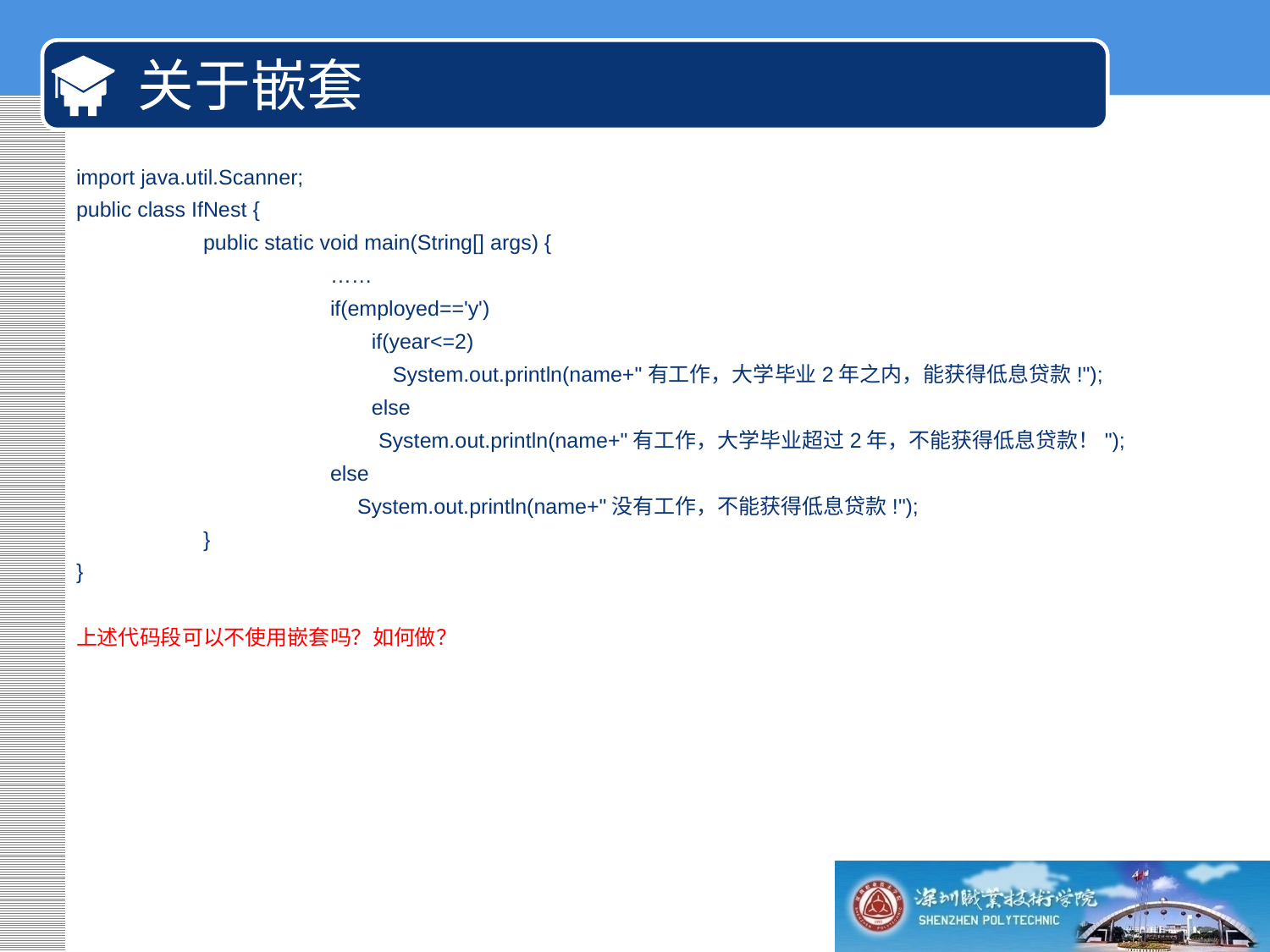

# 关于嵌套
import java.util.Scanner;
public class IfNest {
	public static void main(String[] args) {
		……
		if(employed=='y')
		       if(year<=2)
	                                System.out.println(name+"有工作，大学毕业2年之内，能获得低息贷款!");
		       else
                                                   System.out.println(name+"有工作，大学毕业超过2年，不能获得低息贷款！");
		else
	                          System.out.println(name+"没有工作，不能获得低息贷款!");
	}
}

上述代码段可以不使用嵌套吗？如何做？